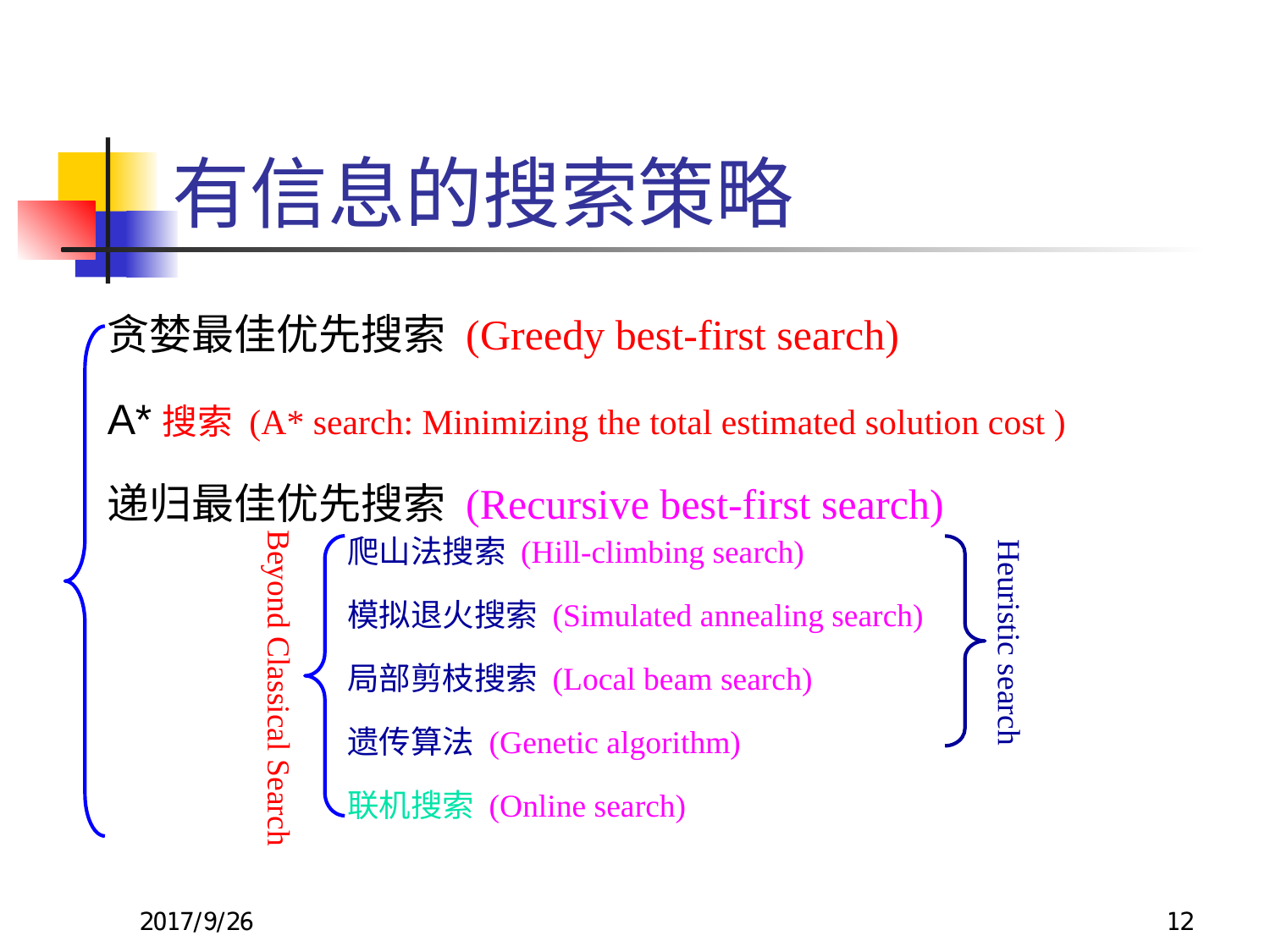

# 有信息的搜索策略
贪婪最佳优先搜索 (Greedy best-first search)
A*搜索 (A* search: Minimizing the total estimated solution cost )
递归最佳优先搜索 (Recursive best-first search)

爬山法搜索 (Hill-climbing search)
模拟退火搜索 (Simulated annealing search)
局部剪枝搜索 (Local beam search)
遗传算法 (Genetic algorithm)
联机搜索 (Online search)

Heuristic search
Beyond Classical Search
2017/9/26
12